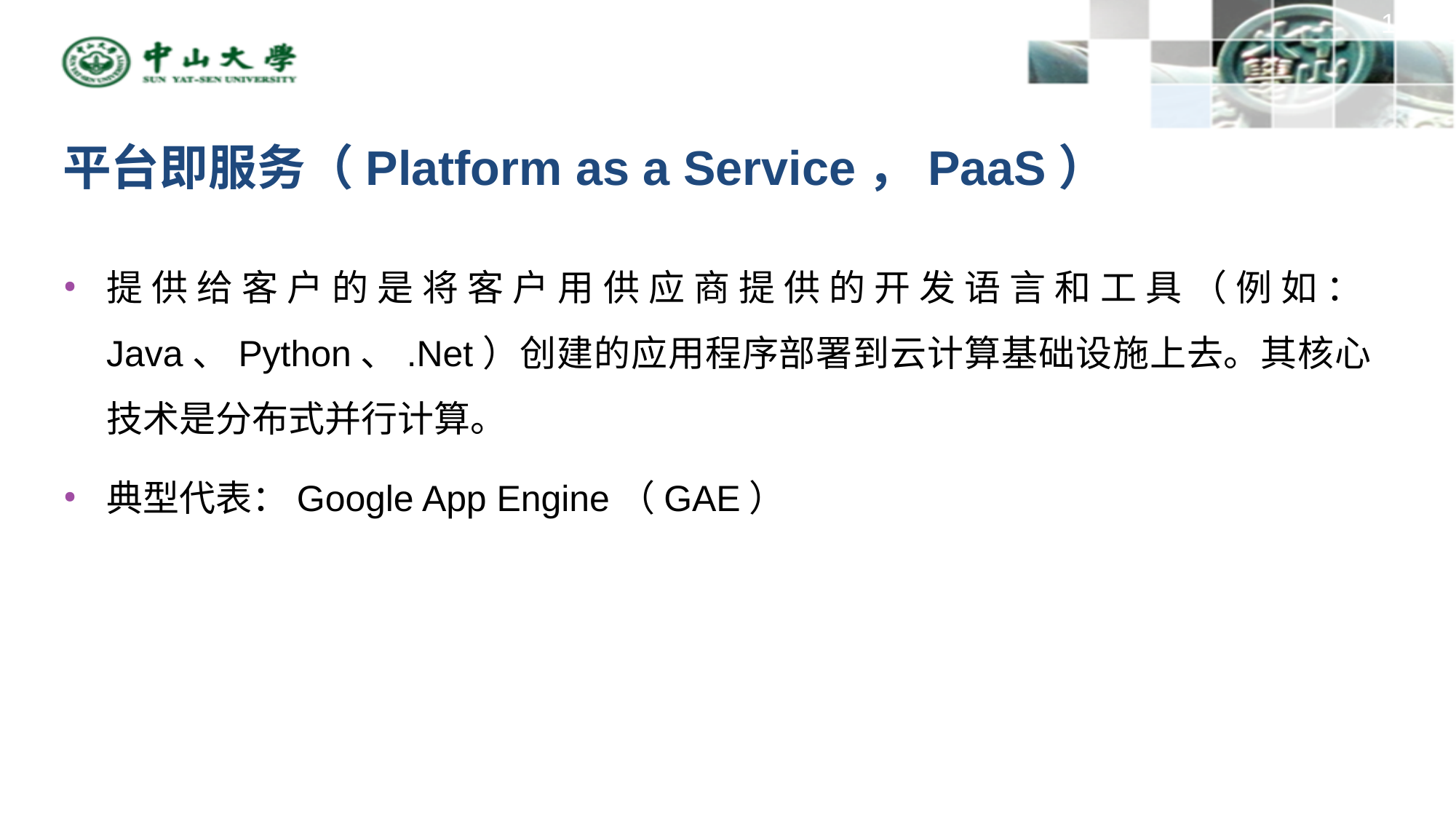

10
# 平台即服务（Platform as a Service，PaaS）
提供给客户的是将客户用供应商提供的开发语言和工具（例如：Java、Python、.Net）创建的应用程序部署到云计算基础设施上去。其核心技术是分布式并行计算。
典型代表：Google App Engine（GAE）